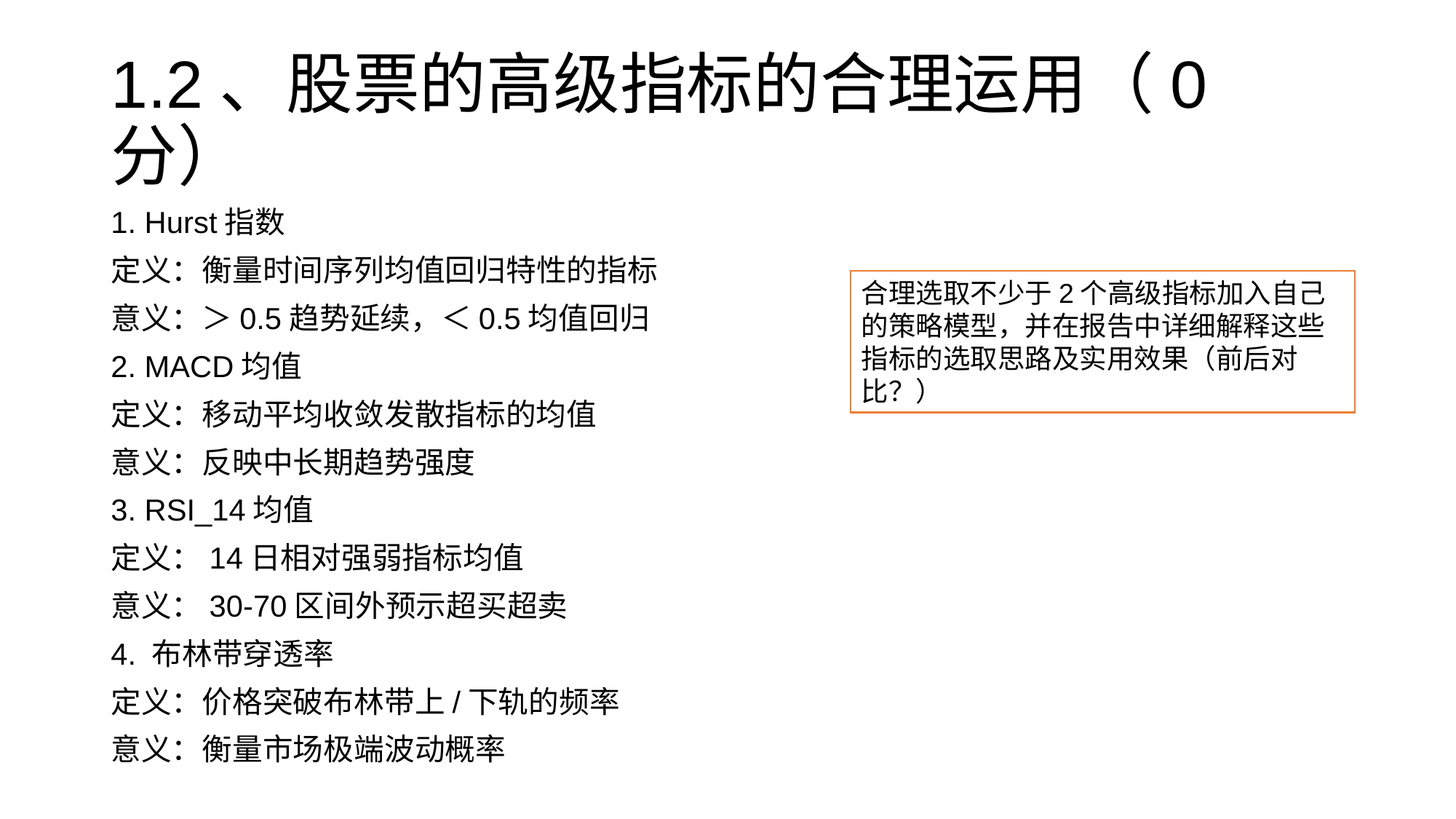

# 1.2、股票的高级指标的合理运用（0分）
1. Hurst指数‌
定义：衡量时间序列均值回归特性的指标
意义：＞0.5趋势延续，＜0.5均值回归
2. MACD均值‌
定义：移动平均收敛发散指标的均值
意义：反映中长期趋势强度
3. RSI_14均值‌
定义：14日相对强弱指标均值
意义：30-70区间外预示超买超卖
4. 布林带穿透率‌
定义：价格突破布林带上/下轨的频率
意义：衡量市场极端波动概率

合理选取不少于2个高级指标加入自己的策略模型，并在报告中详细解释这些指标的选取思路及实用效果（前后对比？）